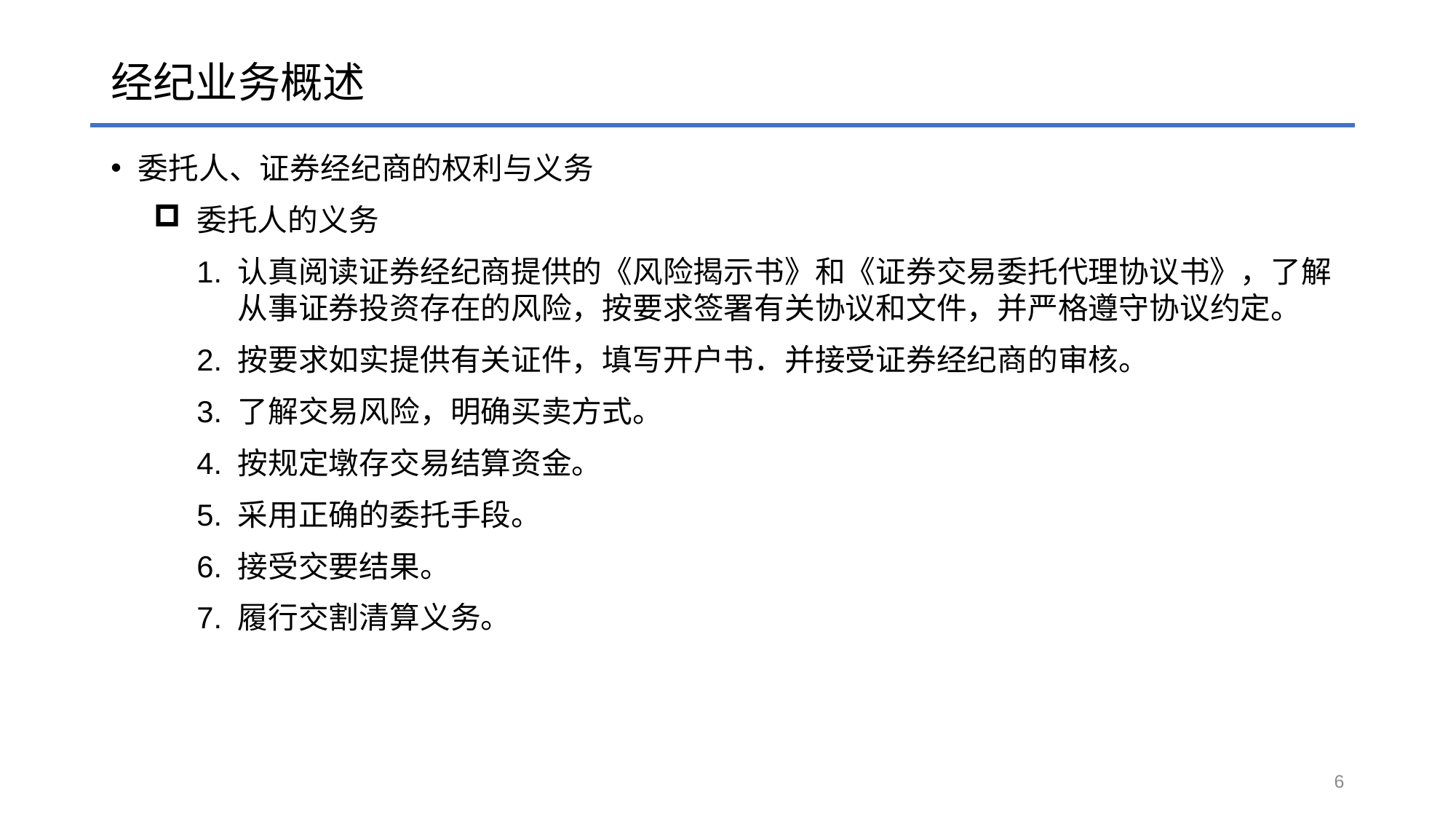

# 经纪业务概述
委托人、证券经纪商的权利与义务
委托人的义务
认真阅读证券经纪商提供的《风险揭示书》和《证券交易委托代理协议书》，了解从事证券投资存在的风险，按要求签署有关协议和文件，并严格遵守协议约定。
按要求如实提供有关证件，填写开户书．并接受证券经纪商的审核。
了解交易风险，明确买卖方式。
按规定墩存交易结算资金。
采用正确的委托手段。
接受交要结果。
履行交割清算义务。
6